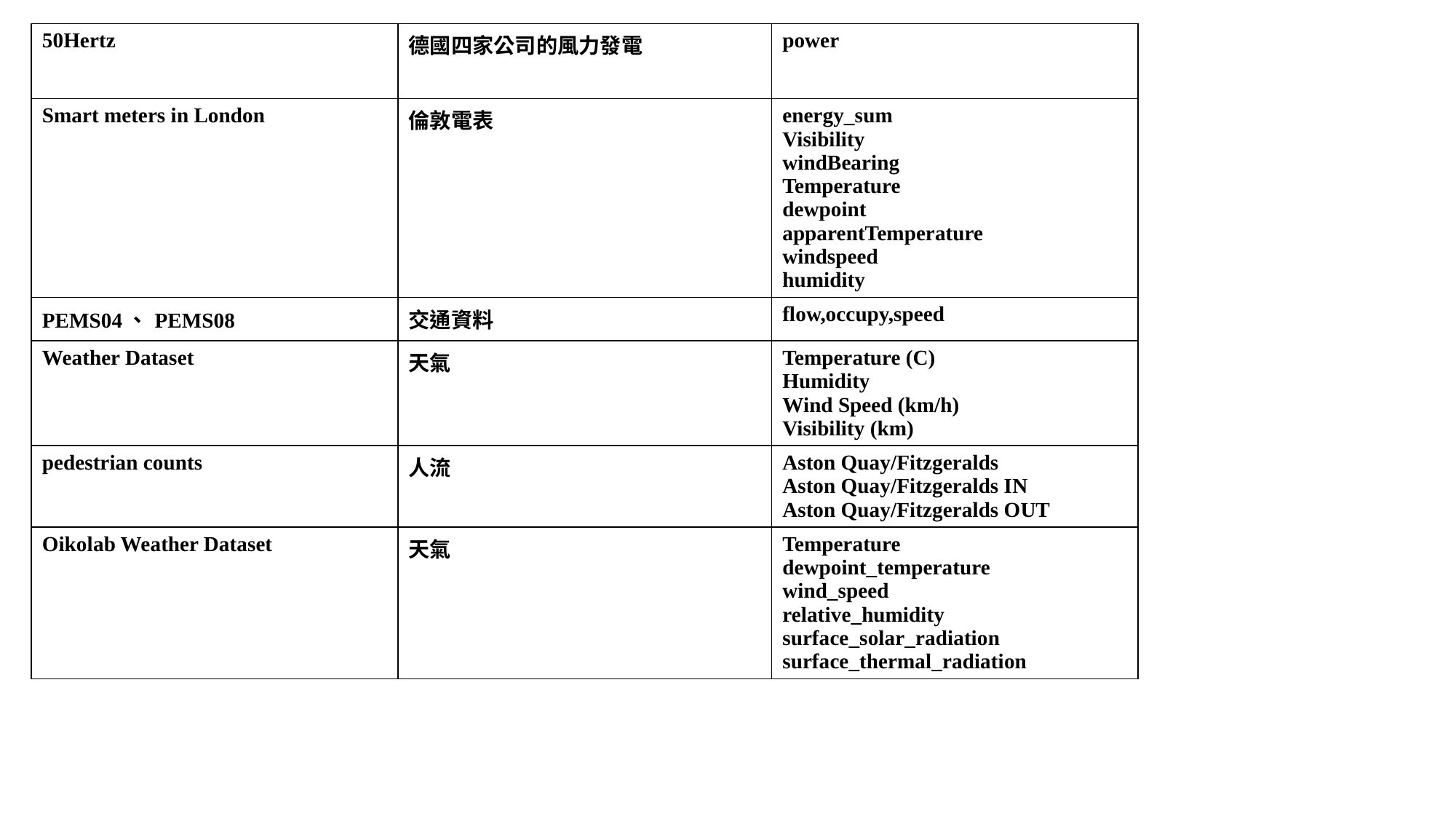

| 50Hertz | 德國四家公司的風力發電 | power |
| --- | --- | --- |
| Smart meters in London | 倫敦電表 | energy\_sum Visibility windBearing Temperature dewpoint apparentTemperature windspeed humidity |
| PEMS04、PEMS08 | 交通資料 | flow,occupy,speed |
| Weather Dataset | 天氣 | Temperature (C) Humidity Wind Speed (km/h) Visibility (km) |
| pedestrian counts | 人流 | Aston Quay/Fitzgeralds Aston Quay/Fitzgeralds IN Aston Quay/Fitzgeralds OUT |
| Oikolab Weather Dataset | 天氣 | Temperature dewpoint\_temperature wind\_speed relative\_humidity surface\_solar\_radiation surface\_thermal\_radiation |